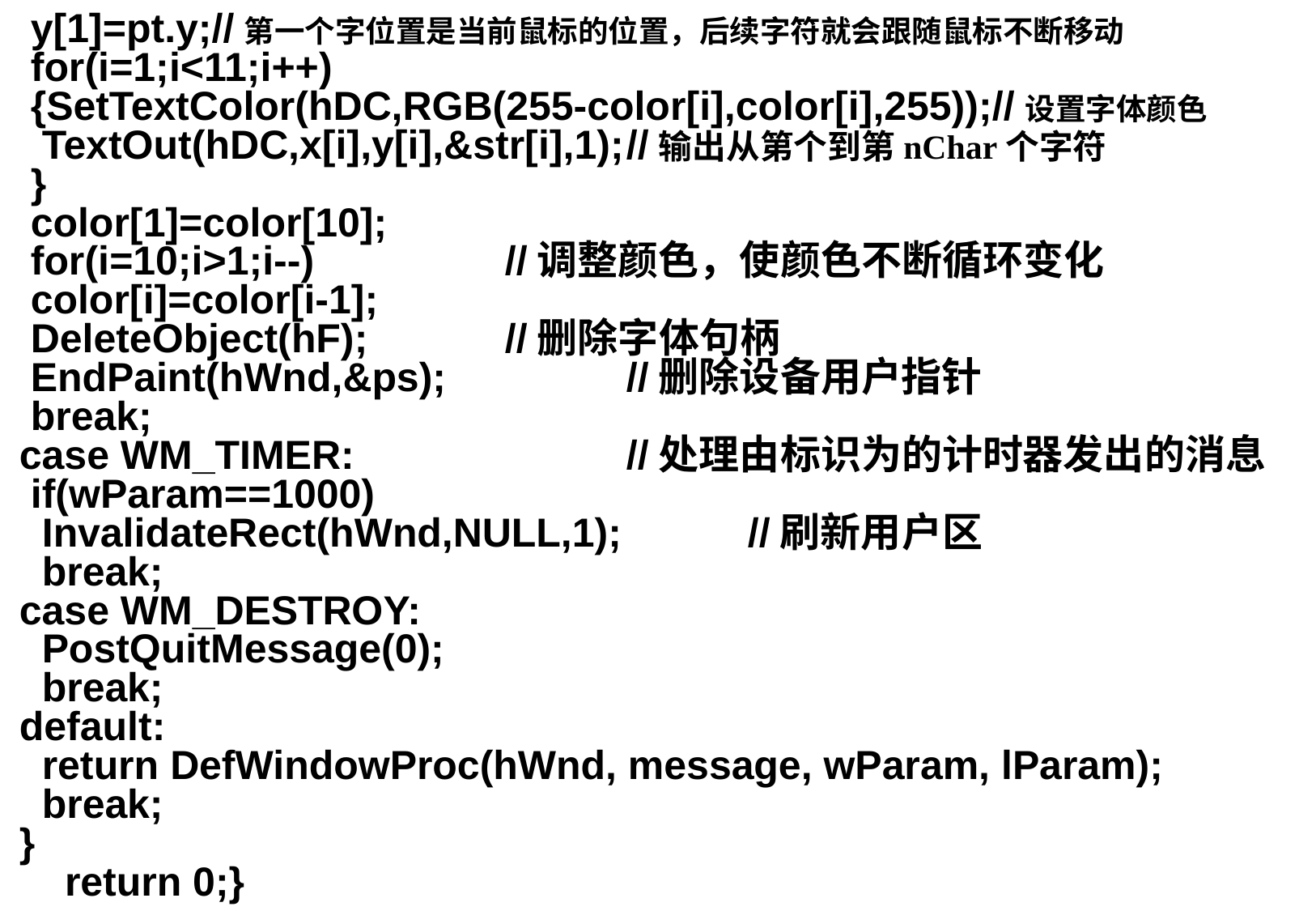

y[1]=pt.y;//第一个字位置是当前鼠标的位置，后续字符就会跟随鼠标不断移动
 for(i=1;i<11;i++)
 {SetTextColor(hDC,RGB(255-color[i],color[i],255));//设置字体颜色
  TextOut(hDC,x[i],y[i],&str[i],1);	//输出从第个到第nChar个字符
 }
 color[1]=color[10];
 for(i=10;i>1;i--)		//调整颜色，使颜色不断循环变化
 color[i]=color[i-1];
 DeleteObject(hF);		//删除字体句柄
 EndPaint(hWnd,&ps);		//删除设备用户指针
 break;
case WM_TIMER:			//处理由标识为的计时器发出的消息
 if(wParam==1000)
  InvalidateRect(hWnd,NULL,1);		//刷新用户区
  break;
case WM_DESTROY:
  PostQuitMessage(0);
  break;
default:
  return DefWindowProc(hWnd, message, wParam, lParam);
  break;
}
    return 0;}